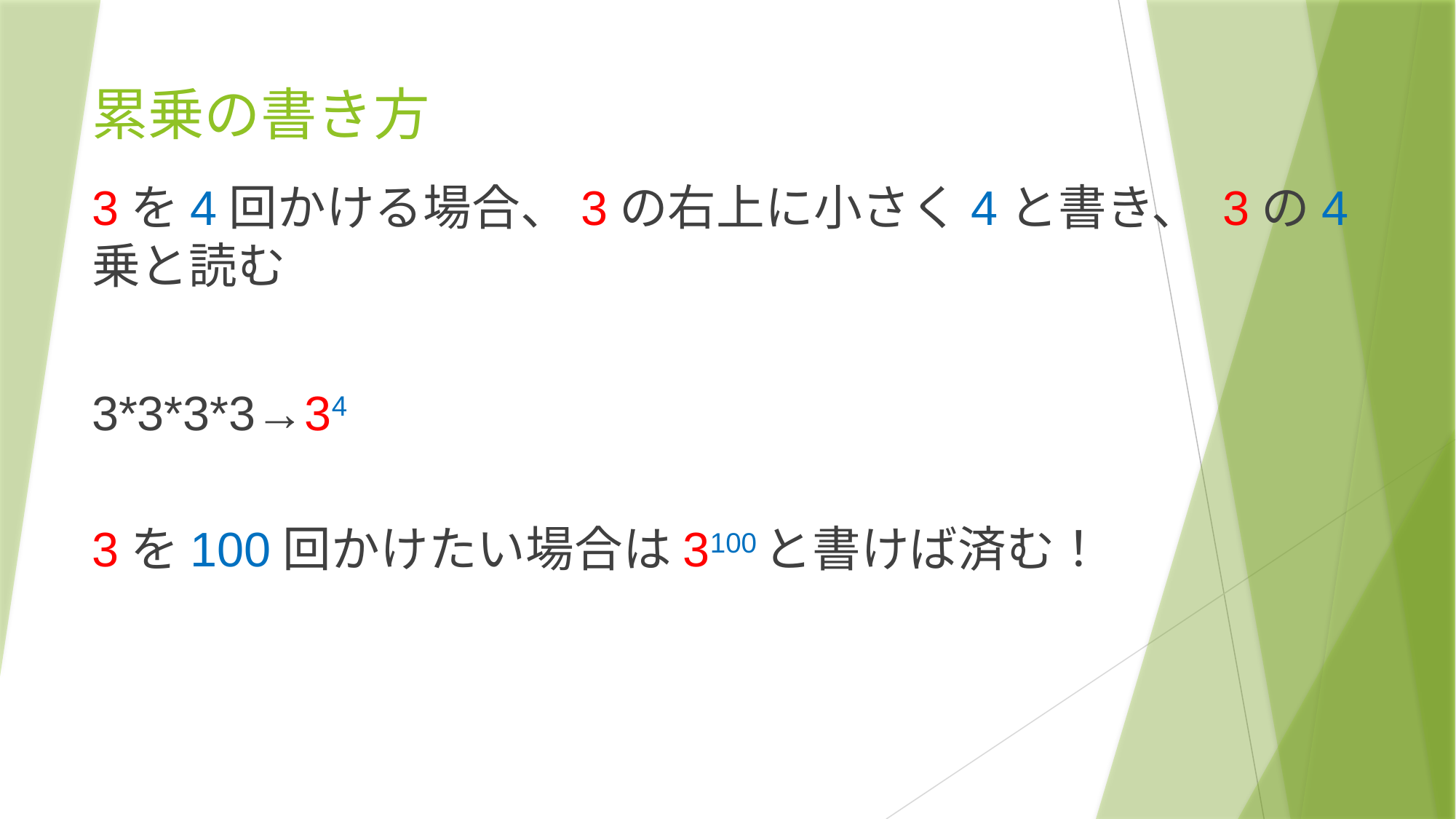

# 累乗の書き方
3を4回かける場合、3の右上に小さく4と書き、 3の4乗と読む

3*3*3*3→34

3を100回かけたい場合は3100と書けば済む！